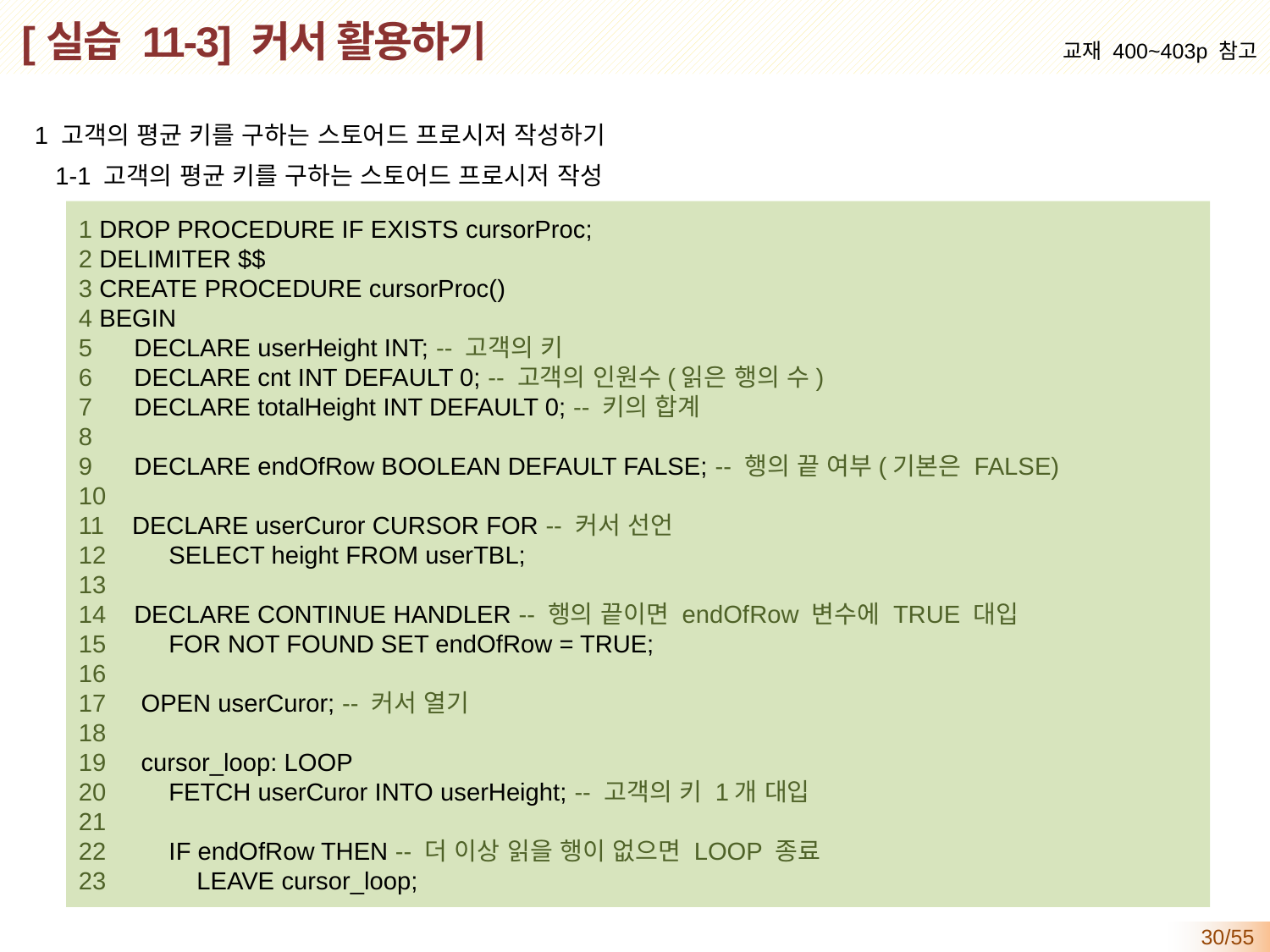

# [실습 11-3] 커서 활용하기
교재 400~403p 참고
1 고객의 평균 키를 구하는 스토어드 프로시저 작성하기
   1-1 고객의 평균 키를 구하는 스토어드 프로시저 작성

1 DROP PROCEDURE IF EXISTS cursorProc;
2 DELIMITER $$
3 CREATE PROCEDURE cursorProc()
4 BEGIN
5      DECLARE userHeight INT; -- 고객의 키
6      DECLARE cnt INT DEFAULT 0; -- 고객의 인원수(읽은 행의 수)
7      DECLARE totalHeight INT DEFAULT 0; -- 키의 합계
8
9      DECLARE endOfRow BOOLEAN DEFAULT FALSE; -- 행의 끝 여부(기본은 FALSE)
10
11    DECLARE userCuror CURSOR FOR -- 커서 선언
12         SELECT height FROM userTBL;
13
14    DECLARE CONTINUE HANDLER -- 행의 끝이면 endOfRow 변수에 TRUE 대입
15         FOR NOT FOUND SET endOfRow = TRUE;
16
17     OPEN userCuror; -- 커서 열기
18
19     cursor_loop: LOOP
20         FETCH userCuror INTO userHeight; -- 고객의 키 1개 대입
21
22         IF endOfRow THEN -- 더 이상 읽을 행이 없으면 LOOP 종료
23             LEAVE cursor_loop;